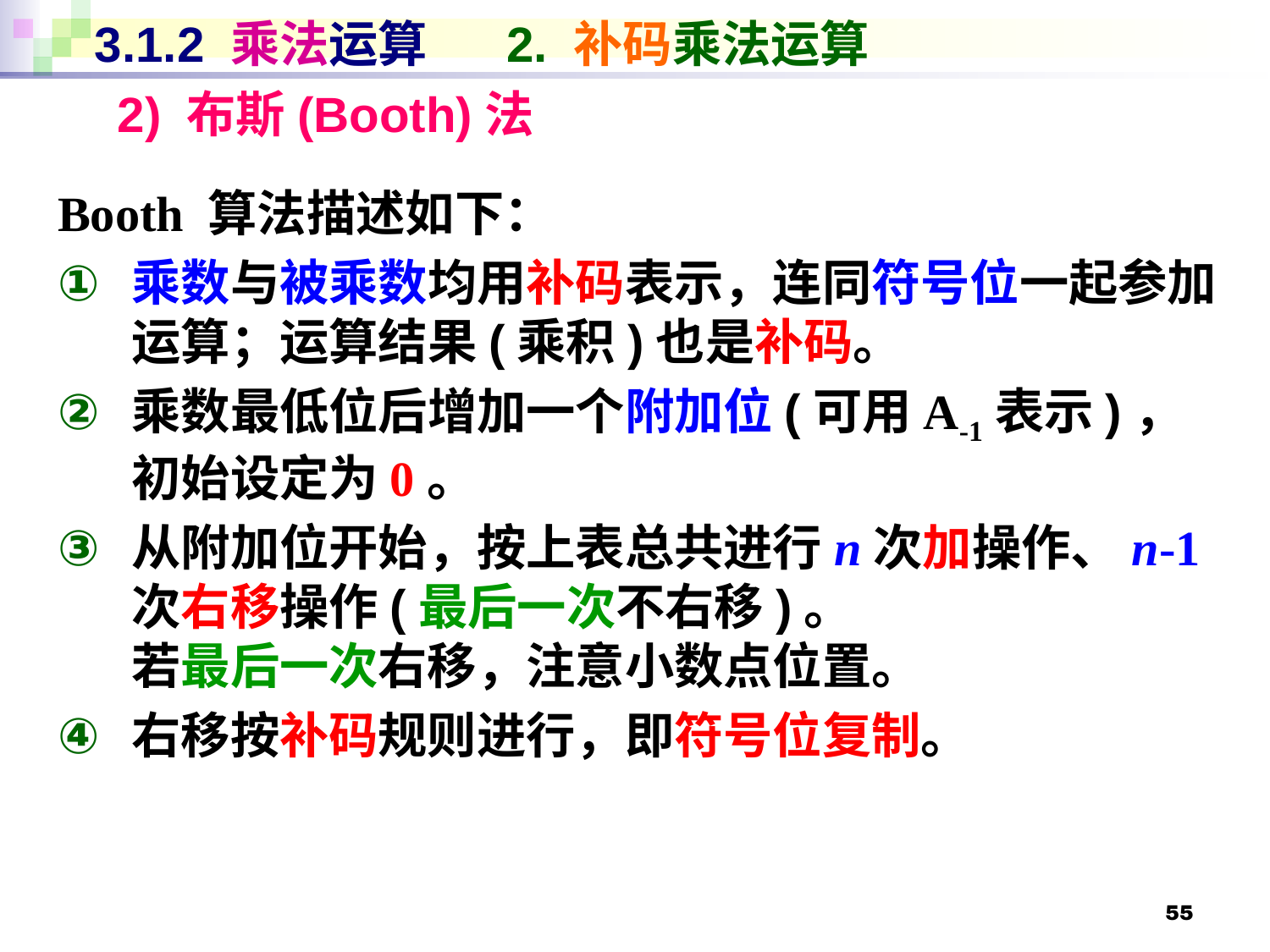

# 3.1.2 乘法运算      2. 补码乘法运算
2) 布斯(Booth)法
Booth 算法描述如下：
乘数与被乘数均用补码表示，连同符号位一起参加运算；运算结果(乘积)也是补码。
乘数最低位后增加一个附加位(可用A-1表示)，初始设定为0。
从附加位开始，按上表总共进行n次加操作、n-1次右移操作(最后一次不右移)。
若最后一次右移，注意小数点位置。
右移按补码规则进行，即符号位复制。
55